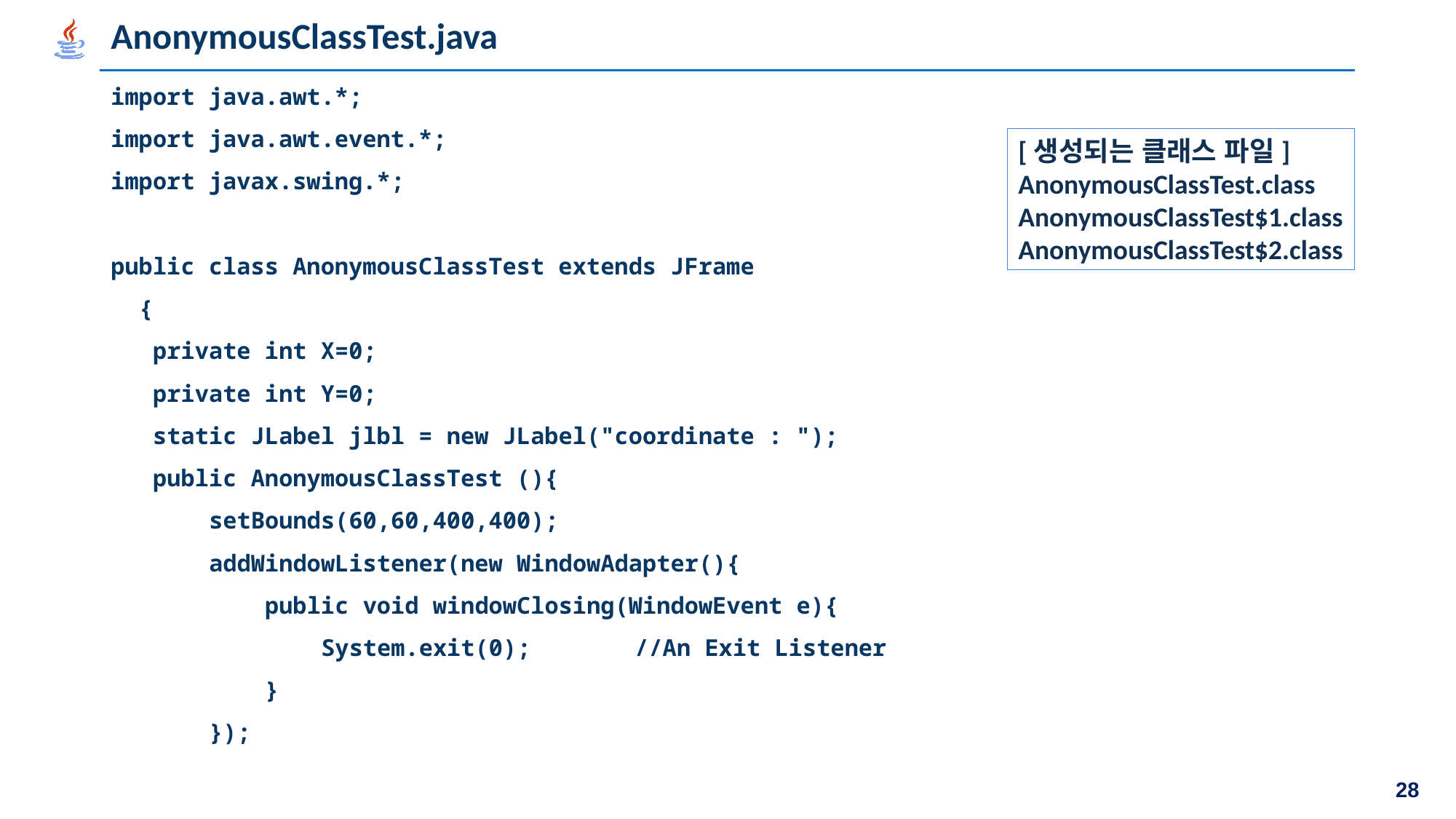

# AnonymousClassTest.java
import java.awt.*;
import java.awt.event.*;
import javax.swing.*;

public class AnonymousClassTest extends JFrame
  {
   private int X=0;
   private int Y=0;
   static JLabel jlbl = new JLabel("coordinate : ");
   public AnonymousClassTest (){
       setBounds(60,60,400,400);
       addWindowListener(new WindowAdapter(){
           public void windowClosing(WindowEvent e){
               System.exit(0);	//An Exit Listener
           }
       });
[생성되는 클래스 파일]
AnonymousClassTest.class
AnonymousClassTest$1.class
AnonymousClassTest$2.class
28